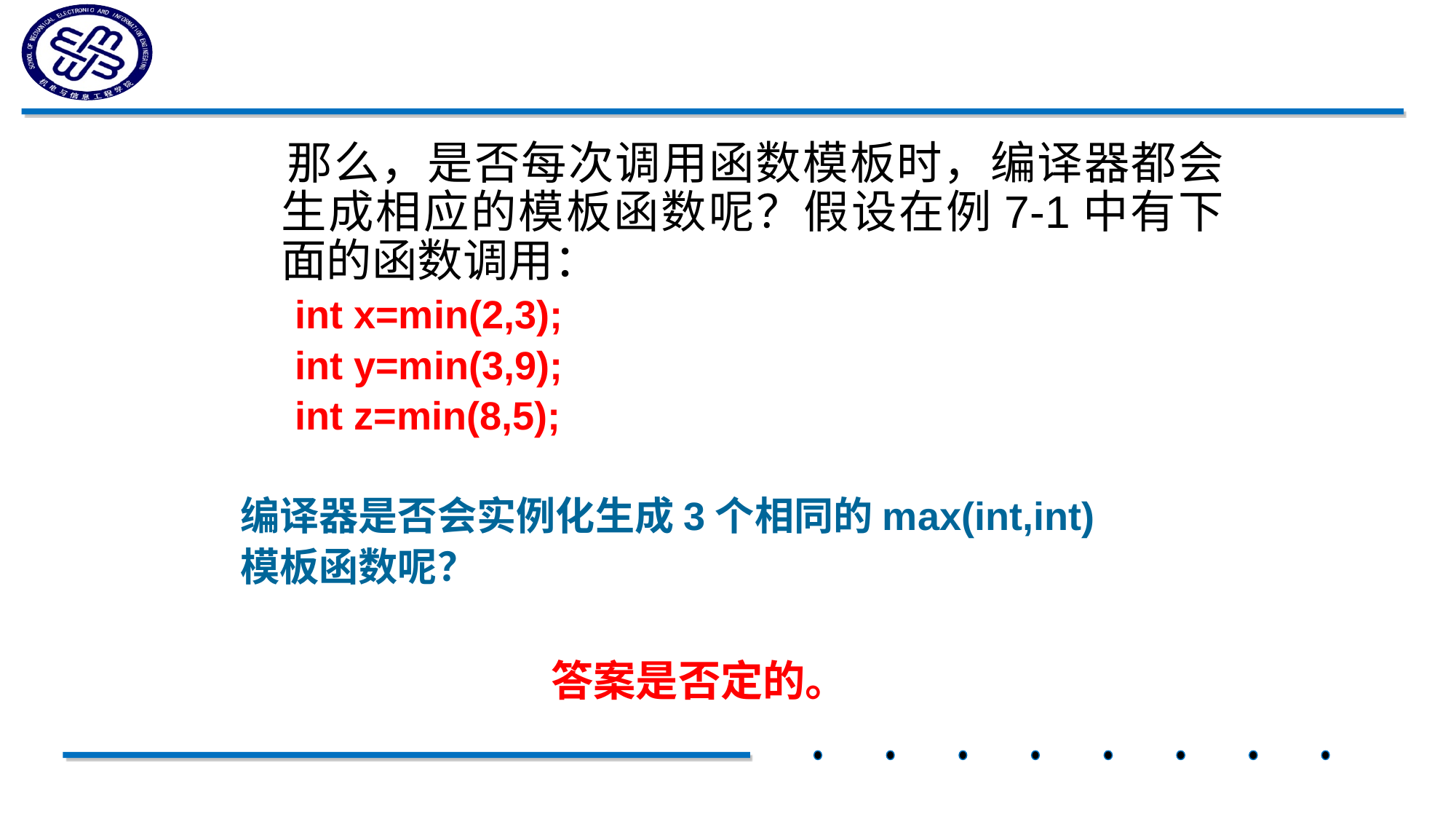

那么，是否每次调用函数模板时，编译器都会生成相应的模板函数呢？假设在例7-1中有下面的函数调用：
int x=min(2,3);
int y=min(3,9);
int z=min(8,5);

编译器是否会实例化生成3个相同的max(int,int)
模板函数呢？
答案是否定的。